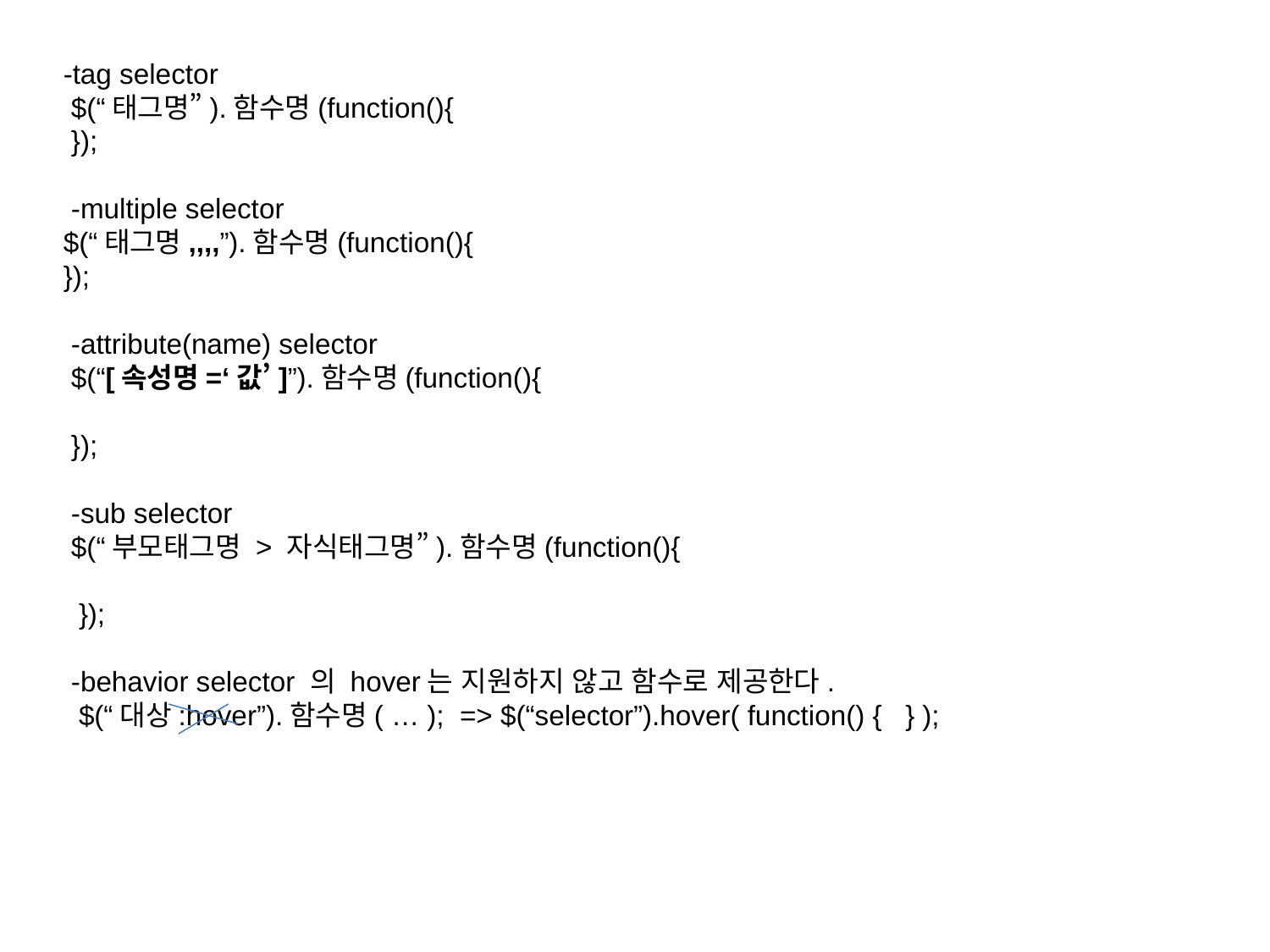

-tag selector
 $(“태그명”).함수명(function(){
 });

 -multiple selector
$(“태그명,,,,”).함수명(function(){
});

 -attribute(name) selector
 $(“[속성명=‘값’]”).함수명(function(){

 });

 -sub selector
 $(“부모태그명 > 자식태그명”).함수명(function(){

  });

 -behavior selector 의 hover는 지원하지 않고 함수로 제공한다.
  $(“대상:hover”).함수명( … );  => $(“selector”).hover( function() {   } );